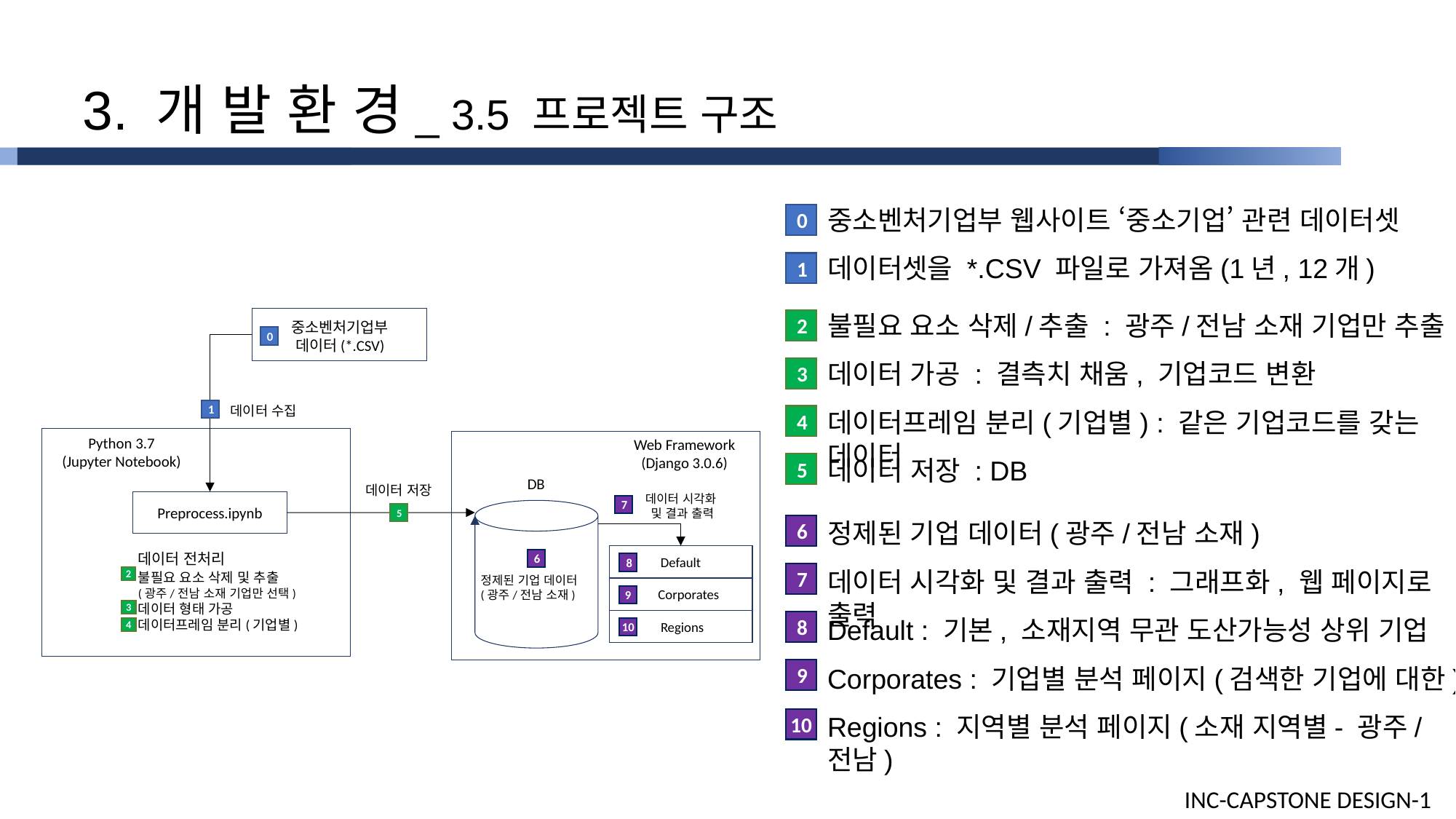

3. 개 발 환 경_ 3.5 프로젝트 구조
중소벤처기업부 웹사이트 ‘중소기업’ 관련 데이터셋
0
데이터셋을 *.CSV 파일로 가져옴(1년, 12개)
1
불필요 요소 삭제/추출 : 광주/전남 소재 기업만 추출
2
데이터 가공 : 결측치 채움, 기업코드 변환
3
데이터프레임 분리(기업별) : 같은 기업코드를 갖는 데이터
4
데이터 저장 : DB
5

중소벤처기업부
데이터(*.CSV)
0
데이터 수집
1
Python 3.7
(Jupyter Notebook)

Web Framework
(Django 3.0.6)
DB
데이터 저장
데이터 시각화
및 결과 출력
Preprocess.ipynb
7

5
데이터 전처리

불필요 요소 삭제 및 추출
(광주/전남 소재 기업만 선택)
데이터 형태 가공
데이터프레임 분리(기업별)

Default
     Corporates
 Regions
6
8
정제된 기업 데이터
(광주/전남 소재)
2
9
3
10
4
정제된 기업 데이터(광주/전남 소재)
6
데이터 시각화 및 결과 출력 : 그래프화, 웹 페이지로 출력
7
Default : 기본, 소재지역 무관 도산가능성 상위 기업
8
Corporates : 기업별 분석 페이지(검색한 기업에 대한)
9
Regions : 지역별 분석 페이지(소재 지역별- 광주/전남)
10